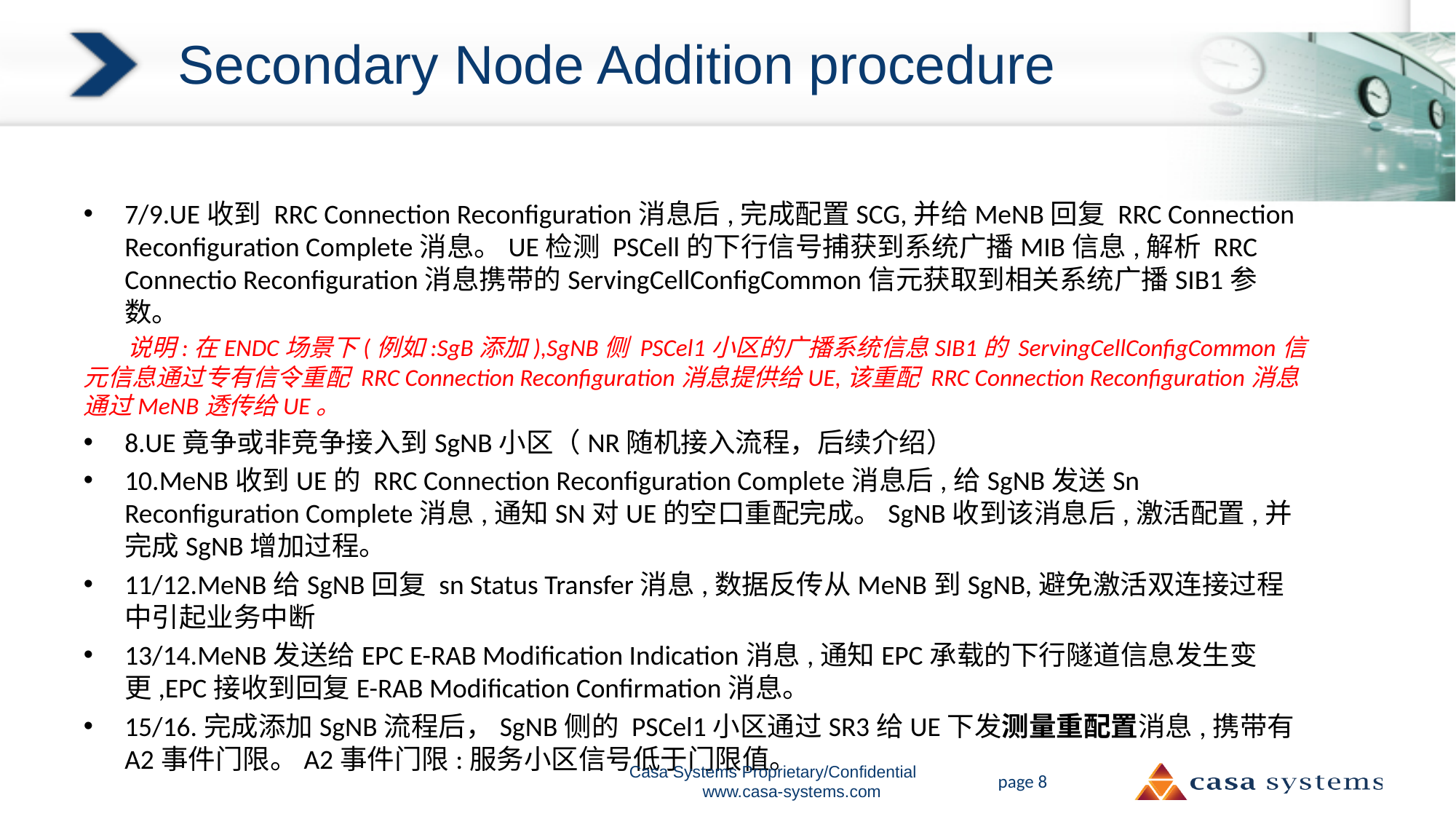

# Secondary Node Addition procedure
7/9.UE收到 RRC Connection Reconfiguration消息后,完成配置SCG,并给MeNB回复 RRC Connection Reconfiguration Complete消息。UE检测 PSCell的下行信号捕获到系统广播MIB信息,解析 RRC Connectio Reconfiguration消息携带的ServingCellConfigCommon信元获取到相关系统广播SIB1参数。
       说明:在ENDC场景下(例如:SgB添加),SgNB侧 PSCel1小区的广播系统信息SIB1的 ServingCellConfigCommon信元信息通过专有信令重配 RRC Connection Reconfiguration消息提供给UE,该重配 RRC Connection Reconfiguration消息通过MeNB透传给UE。
8.UE竟争或非竞争接入到SgNB小区（NR随机接入流程，后续介绍）
10.MeNB收到UE的 RRC Connection Reconfiguration Complete消息后,给SgNB发送Sn Reconfiguration Complete消息,通知SN对UE的空口重配完成。SgNB收到该消息后,激活配置,并完成SgNB增加过程。
11/12.MeNB给SgNB回复 sn Status Transfer消息,数据反传从MeNB到SgNB,避免激活双连接过程中引起业务中断
13/14.MeNB发送给EPC E-RAB Modification Indication消息,通知EPC承载的下行隧道信息发生变更,EPC接收到回复E-RAB Modification Confirmation消息。
15/16.完成添加SgNB流程后，SgNB侧的 PSCel1小区通过SR3给UE下发测量重配置消息,携带有A2事件门限。A2事件门限:服务小区信号低于门限值。
Casa Systems Proprietary/Confidential            www.casa-systems.com
page 8